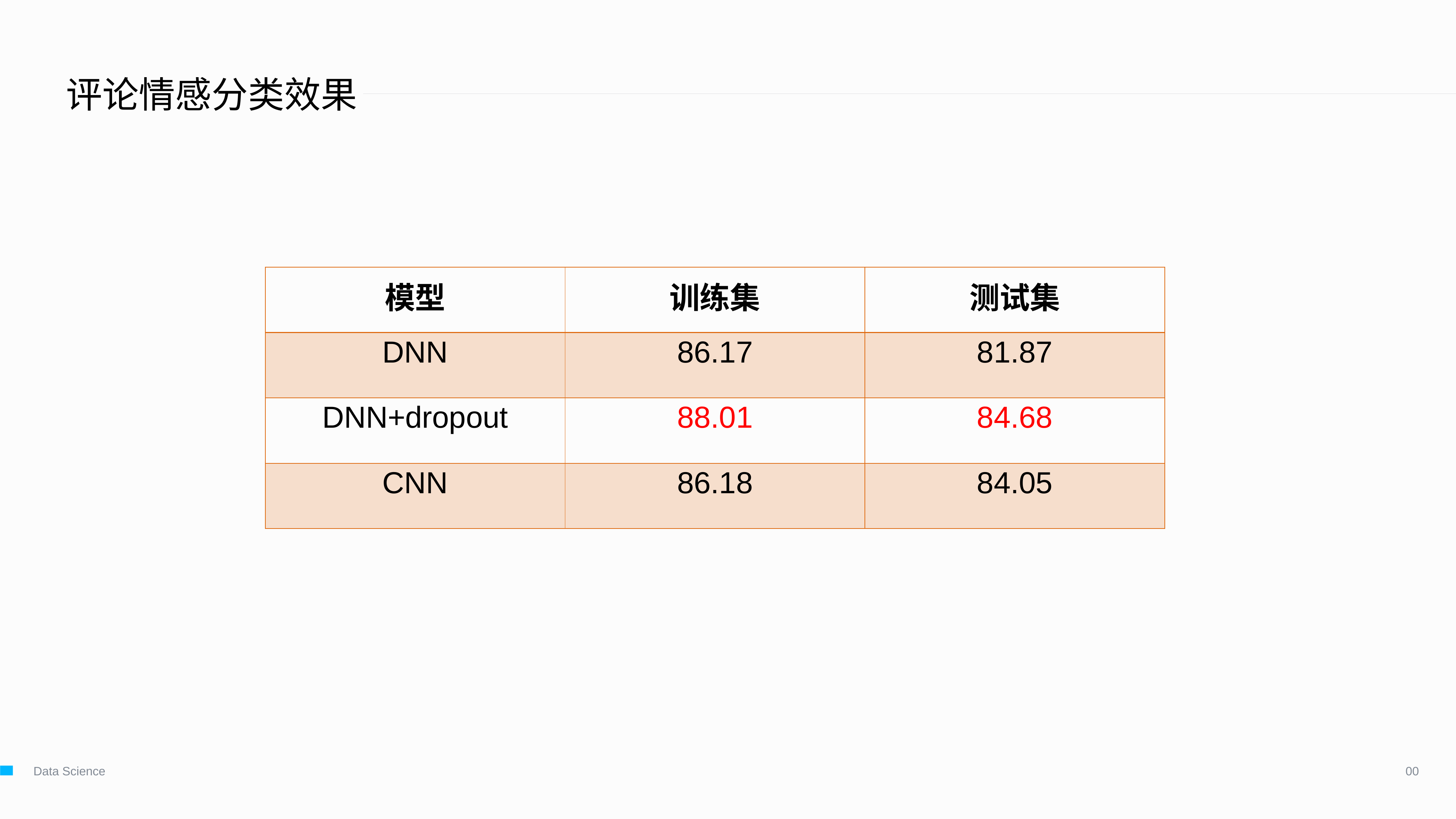

评论情感分类效果
| 模型 | 训练集 | 测试集 |
| --- | --- | --- |
| DNN | 86.17 | 81.87 |
| DNN+dropout | 88.01 | 84.68 |
| CNN | 86.18 | 84.05 |
00